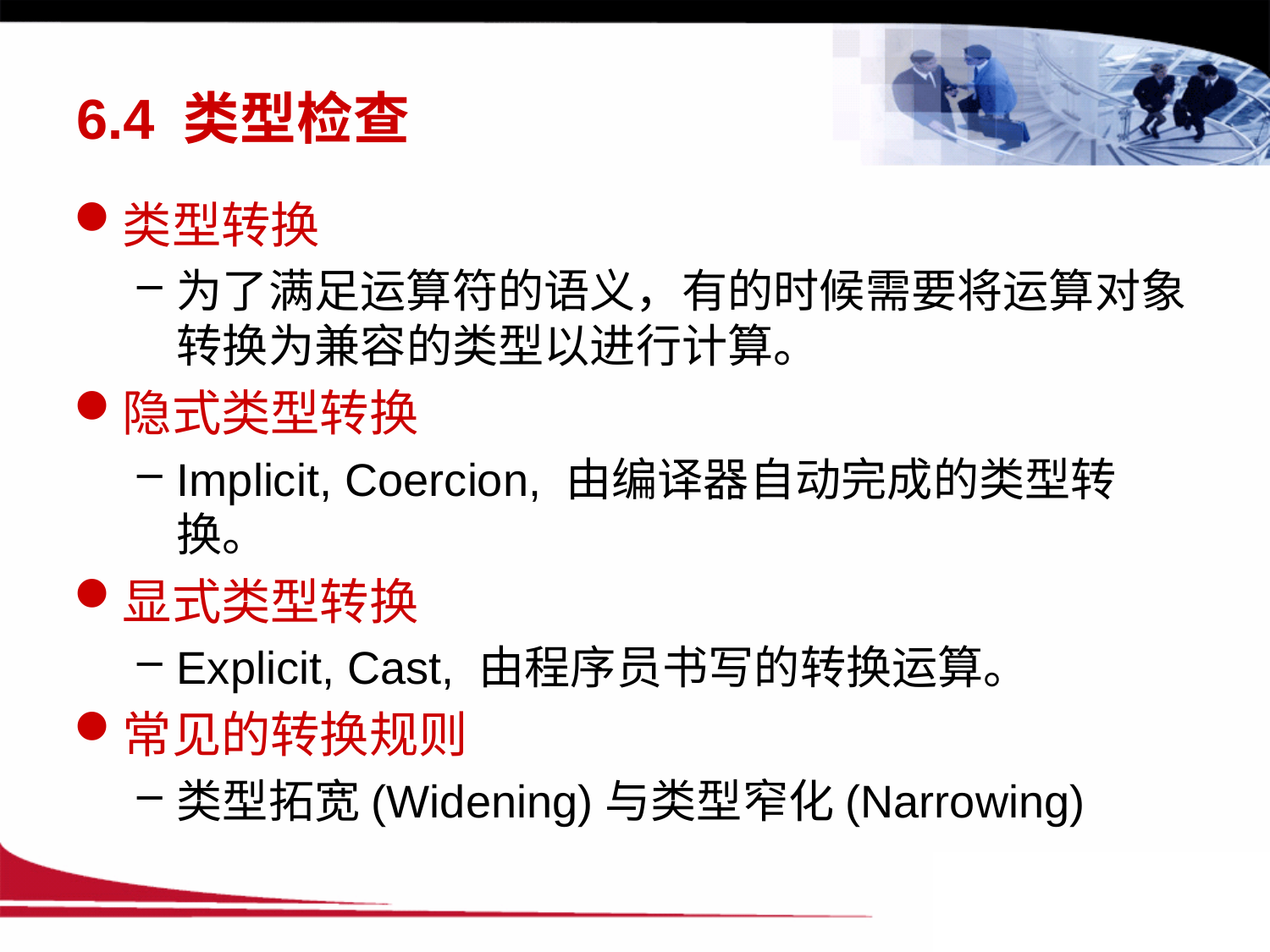

# 6.4 类型检查
类型转换
为了满足运算符的语义，有的时候需要将运算对象转换为兼容的类型以进行计算。
隐式类型转换
Implicit, Coercion, 由编译器自动完成的类型转换。
显式类型转换
Explicit, Cast, 由程序员书写的转换运算。
常见的转换规则
类型拓宽(Widening)与类型窄化(Narrowing)